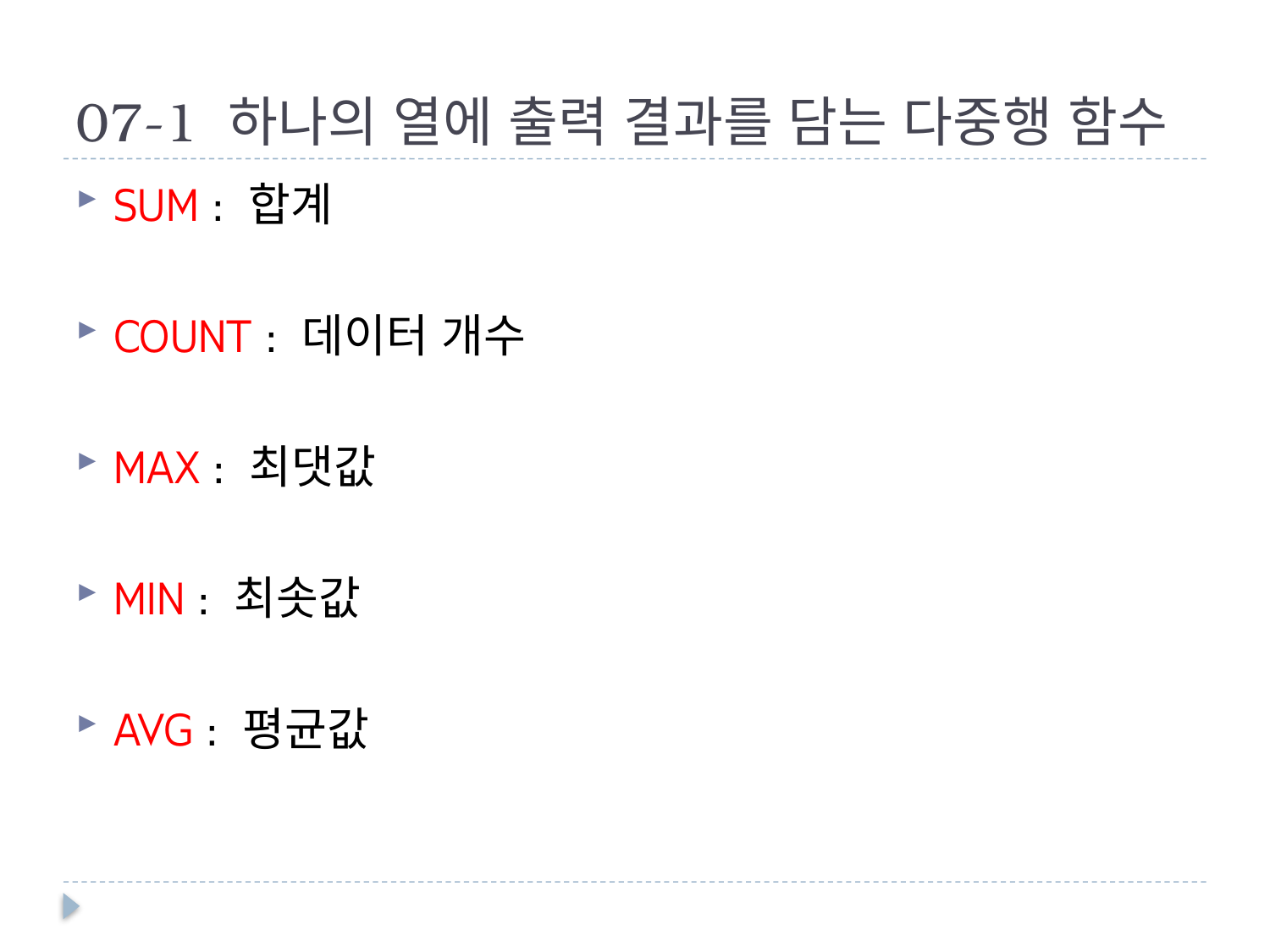

# 07-1 하나의 열에 출력 결과를 담는 다중행 함수
SUM : 합계

COUNT : 데이터 개수

MAX : 최댓값

MIN : 최솟값

AVG : 평균값